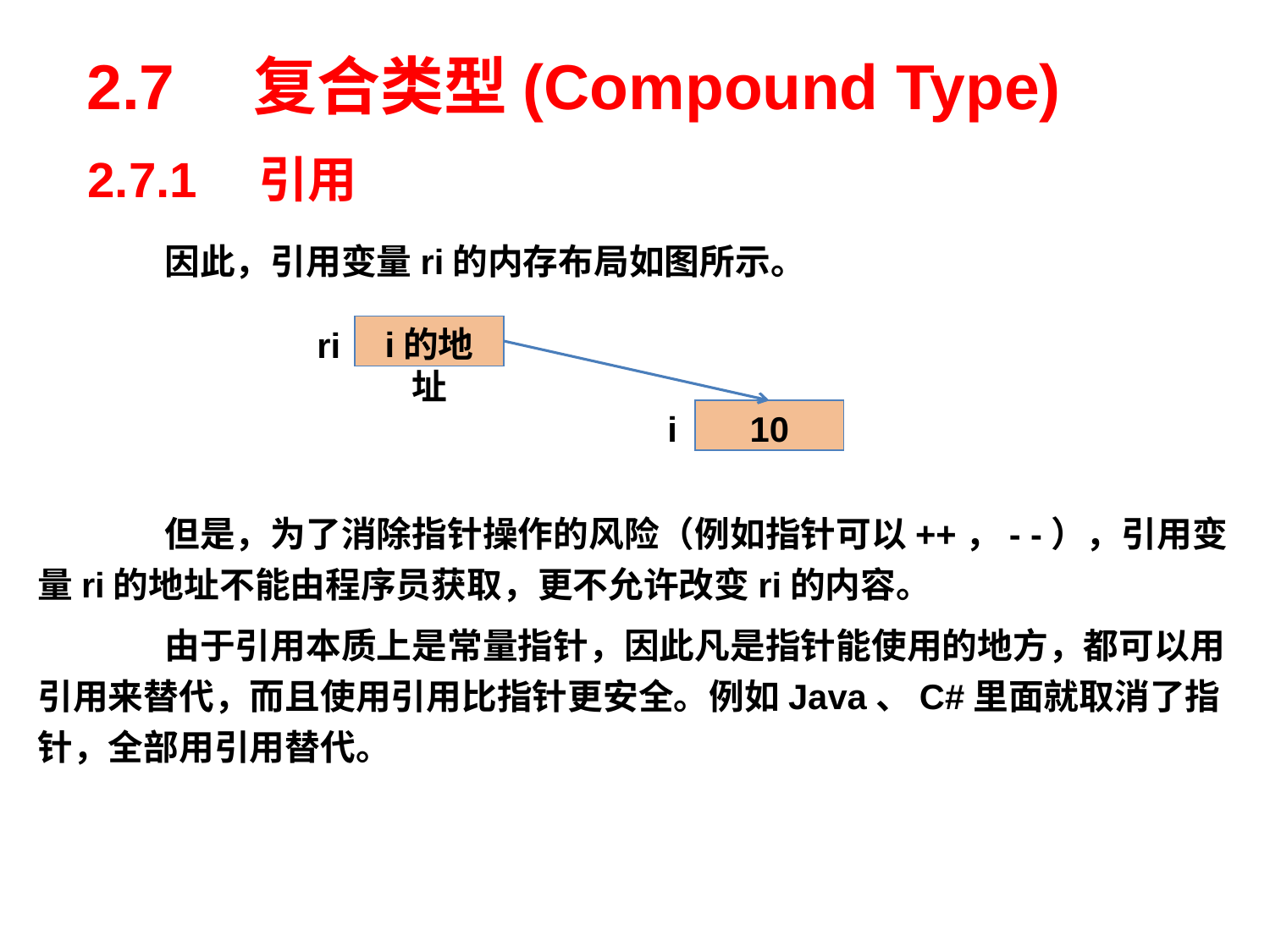

# 2.7　复合类型(Compound Type)
2.7.1　引用
	因此，引用变量ri的内存布局如图所示。

	但是，为了消除指针操作的风险（例如指针可以++，- -），引用变量ri的地址不能由程序员获取，更不允许改变ri的内容。
	由于引用本质上是常量指针，因此凡是指针能使用的地方，都可以用引用来替代，而且使用引用比指针更安全。例如Java、C#里面就取消了指针，全部用引用替代。

i的地址
ri
i
10